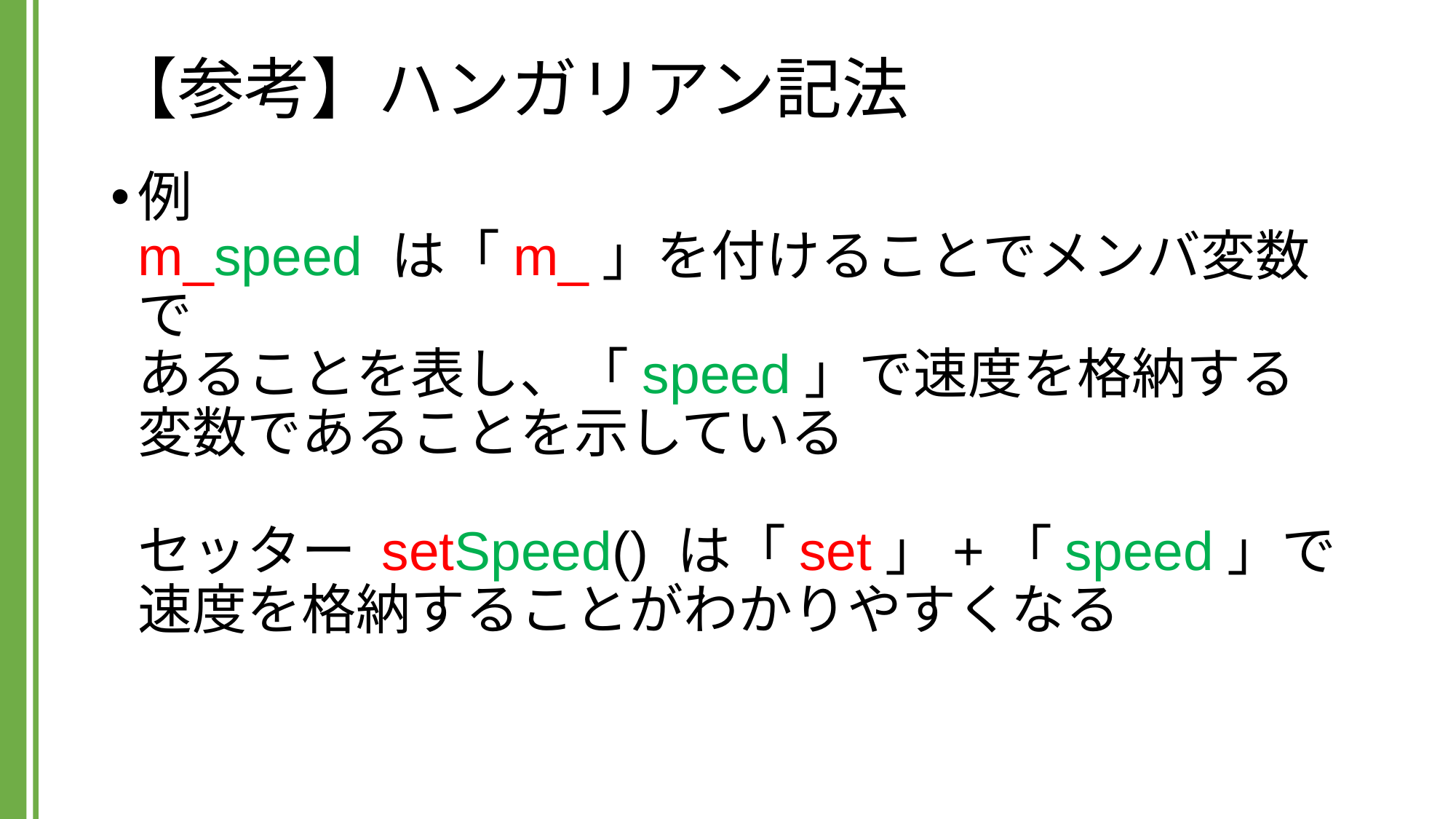

# 【参考】ハンガリアン記法
例
m_speed は「m_」を付けることでメンバ変数で
あることを表し、「speed」で速度を格納する変数であることを示している
セッター setSpeed() は「set」+「speed」で
速度を格納することがわかりやすくなる